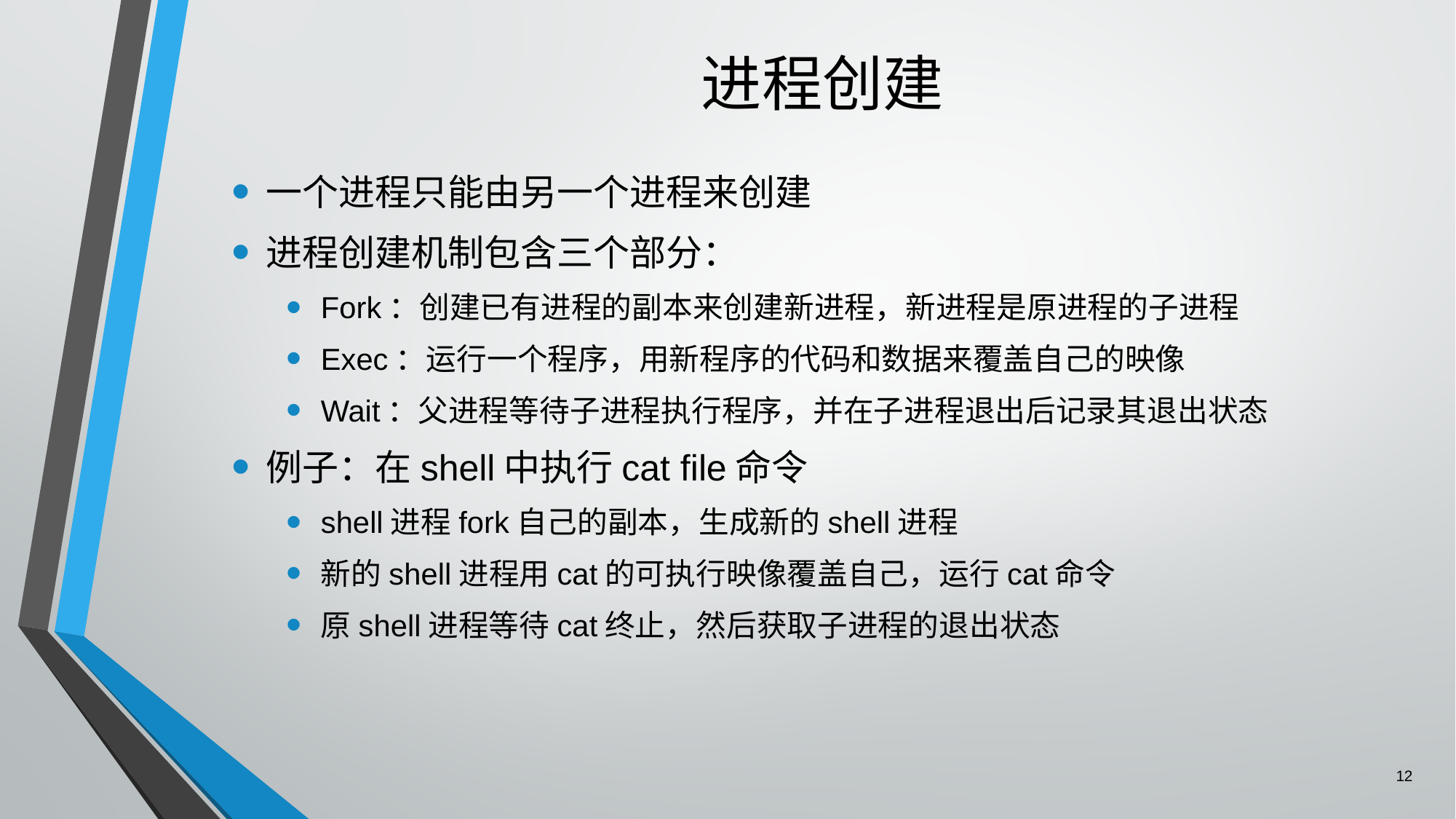

# 进程创建
一个进程只能由另一个进程来创建
进程创建机制包含三个部分：
Fork：创建已有进程的副本来创建新进程，新进程是原进程的子进程
Exec：运行一个程序，用新程序的代码和数据来覆盖自己的映像
Wait：父进程等待子进程执行程序，并在子进程退出后记录其退出状态
例子：在shell中执行cat file命令
shell进程fork自己的副本，生成新的shell进程
新的shell进程用cat的可执行映像覆盖自己，运行cat命令
原shell进程等待cat终止，然后获取子进程的退出状态
12